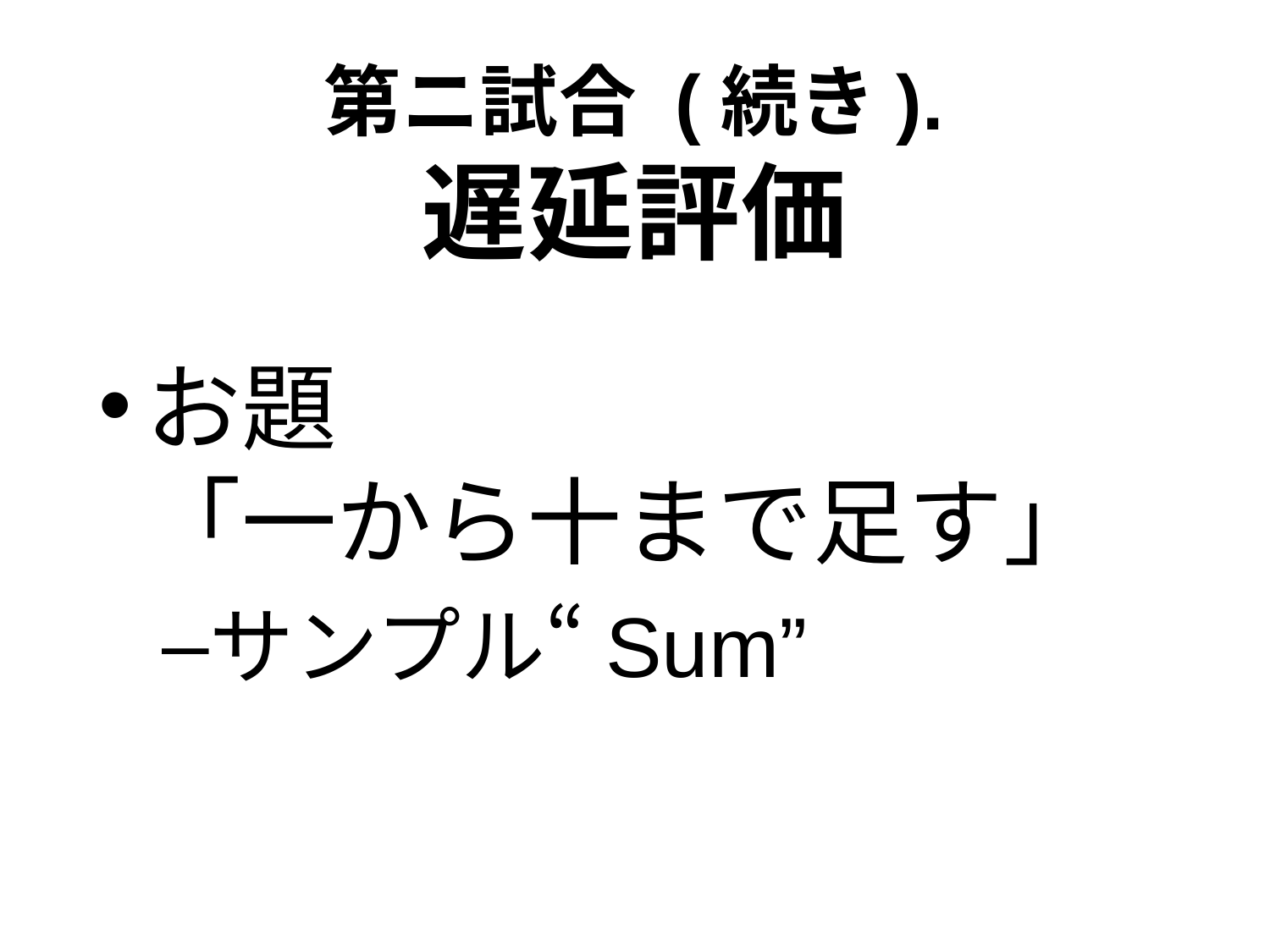

# 第ニ試合 (続き). 遅延評価
お題
「一から十まで足す」
サンプル“Sum”